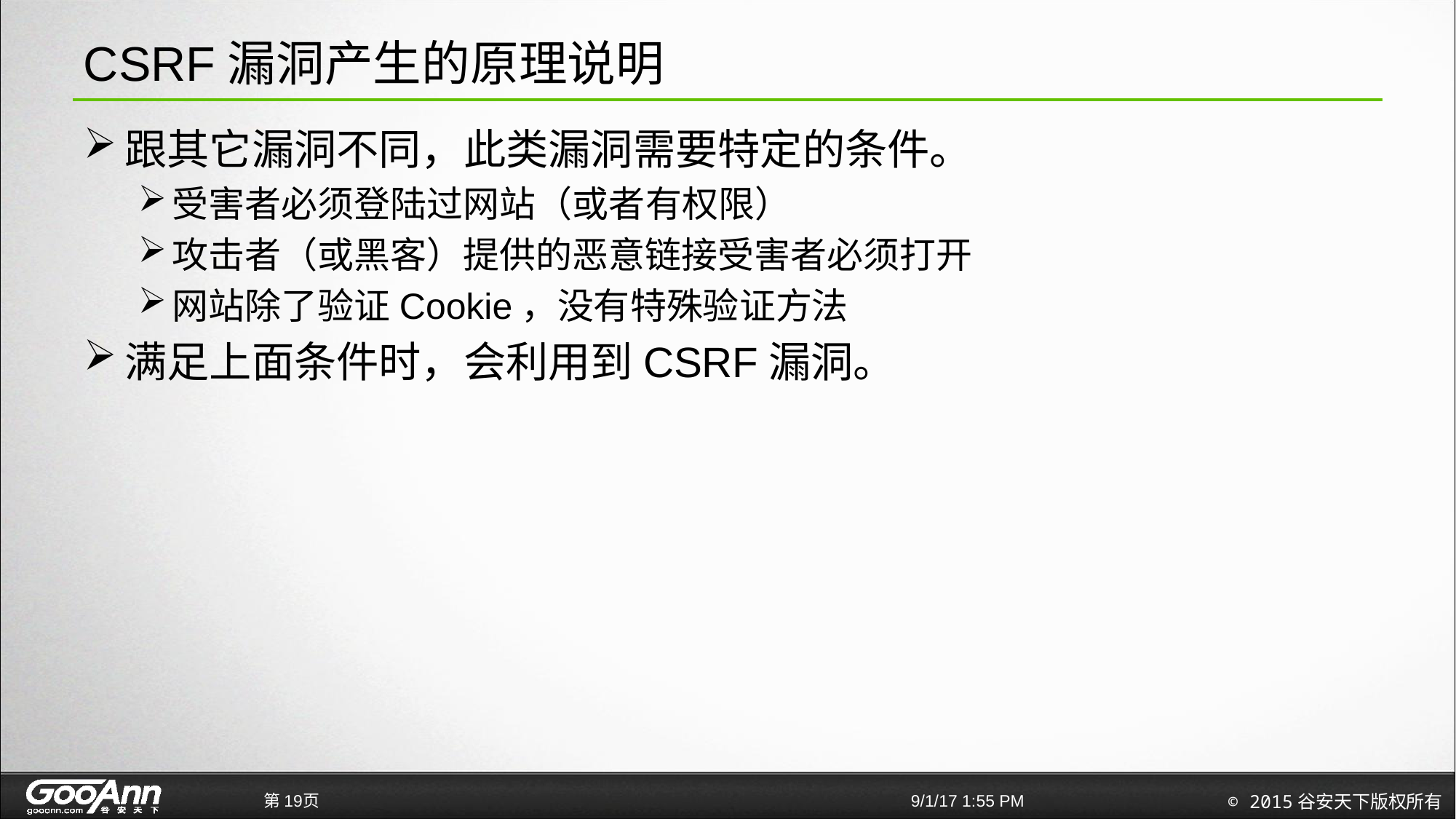

# CSRF漏洞产生的原理说明
跟其它漏洞不同，此类漏洞需要特定的条件。
受害者必须登陆过网站（或者有权限）
攻击者（或黑客）提供的恶意链接受害者必须打开
网站除了验证Cookie，没有特殊验证方法
满足上面条件时，会利用到CSRF漏洞。